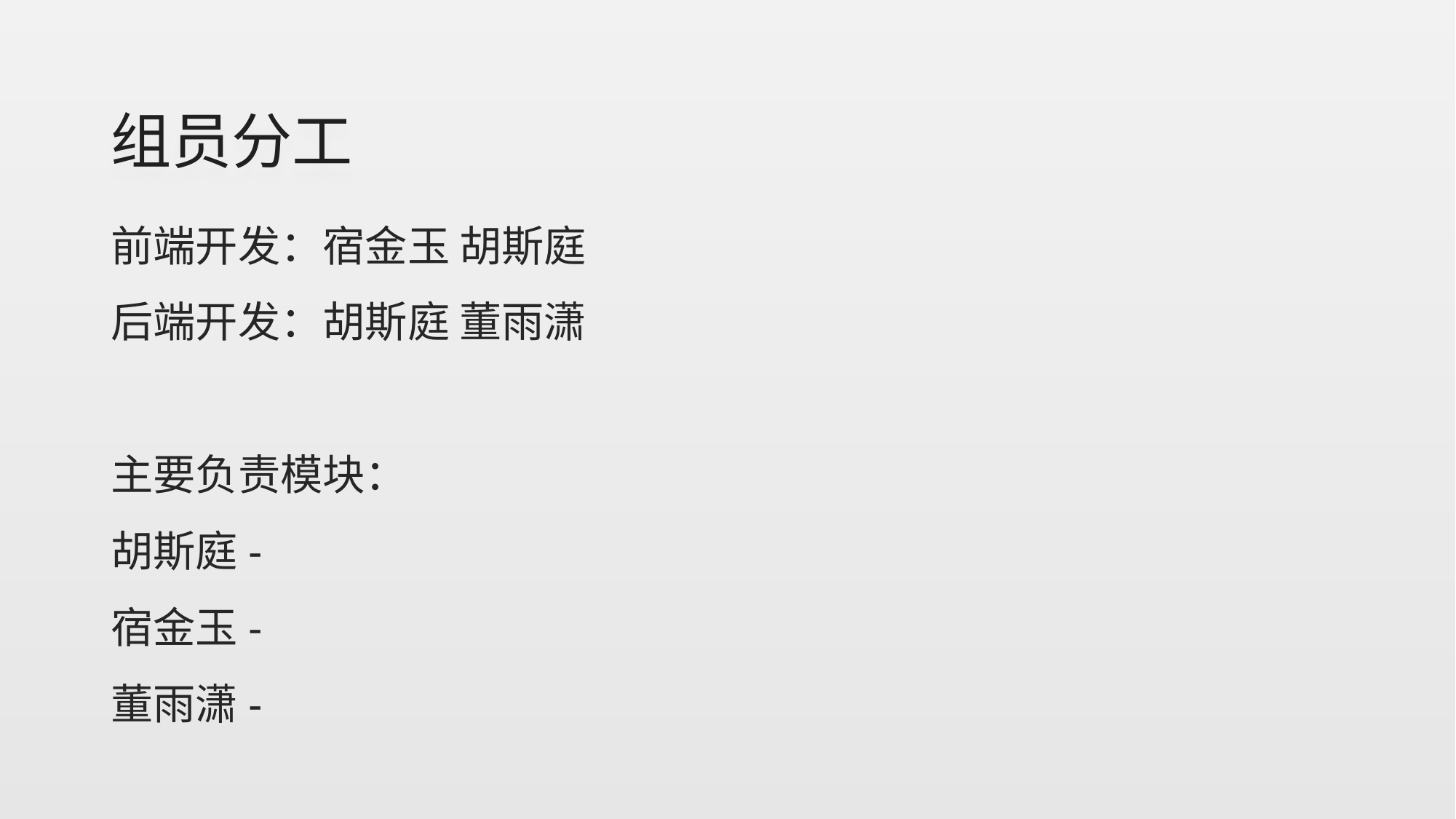

# 组员分工
前端开发：宿金玉 胡斯庭
后端开发：胡斯庭 董雨潇

主要负责模块：
胡斯庭-
宿金玉-
董雨潇-